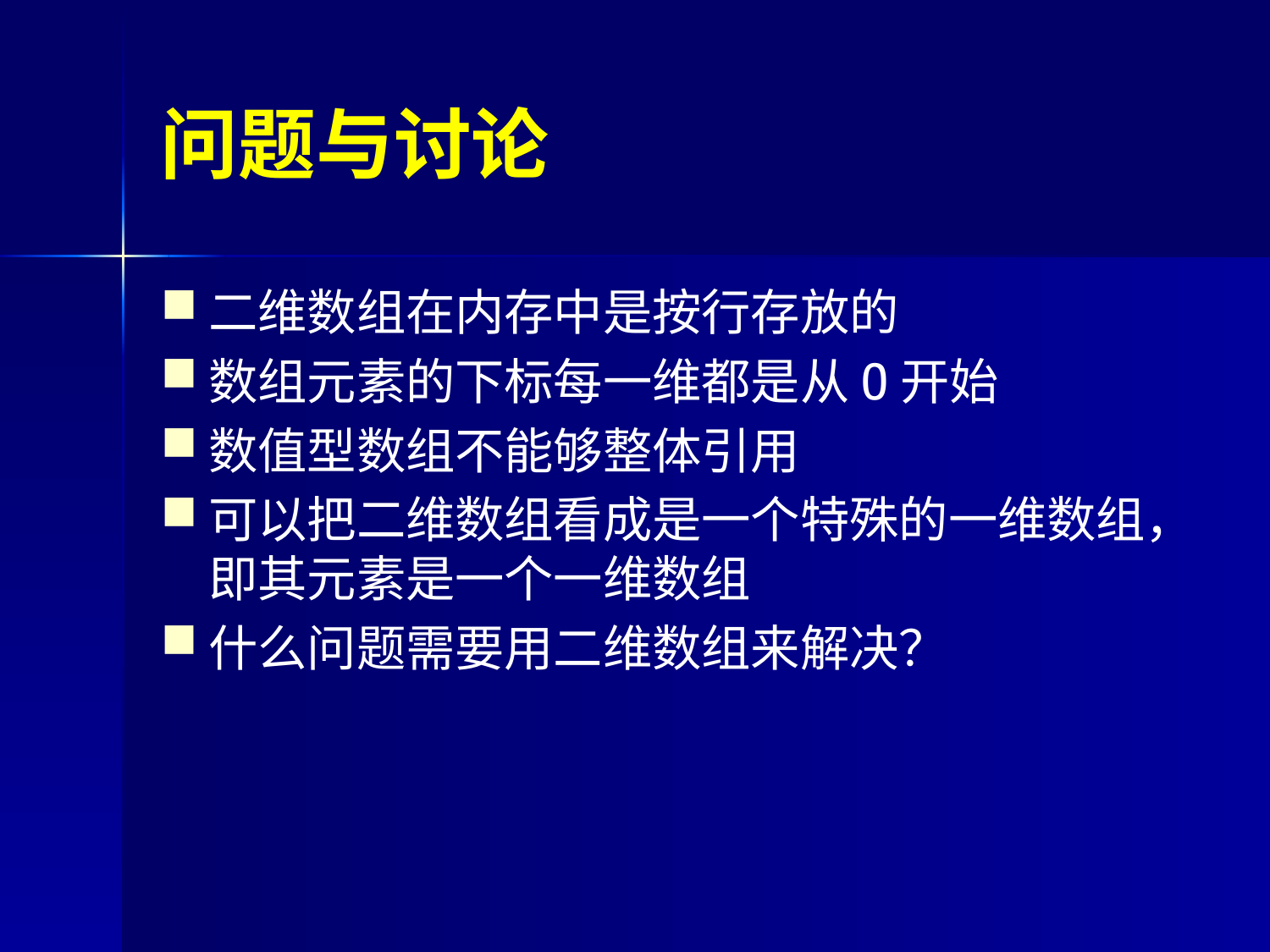

# 问题与讨论
二维数组在内存中是按行存放的
数组元素的下标每一维都是从0开始
数值型数组不能够整体引用
可以把二维数组看成是一个特殊的一维数组，即其元素是一个一维数组
什么问题需要用二维数组来解决？